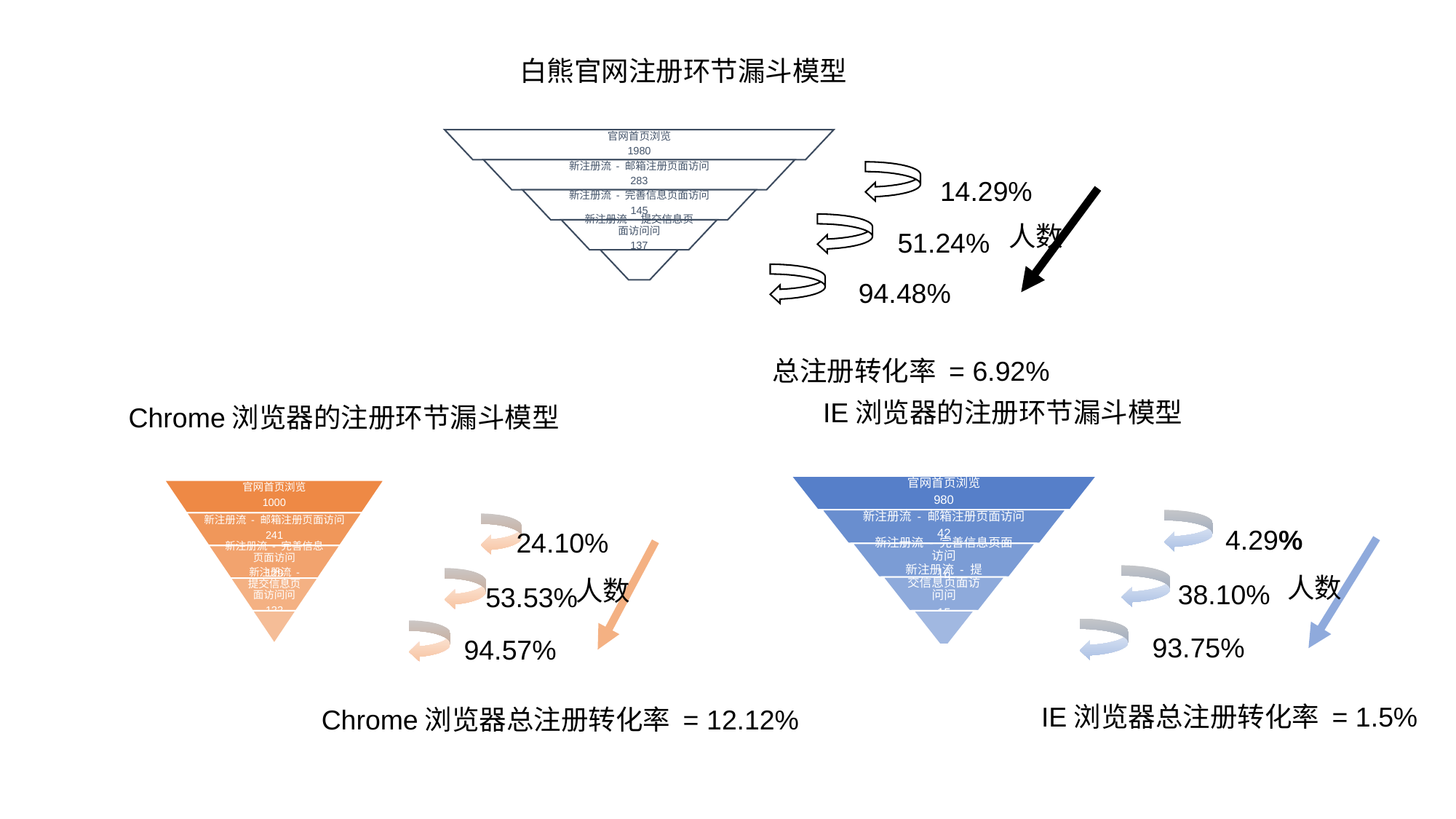

白熊官网注册环节漏斗模型
官网首页浏览
1980
新注册流 - 邮箱注册页面访问
283
新注册流 - 完善信息页面访问
145
新注册流 - 提交信息页面访问问
137

14.29%
人数

51.24%

94.48%
总注册转化率 = 6.92%
IE浏览器的注册环节漏斗模型
官网首页浏览
980
新注册流 - 邮箱注册页面访问
42
新注册流 - 完善信息页面访问
16
新注册流 - 提交信息页面访问问
15

4.29%
人数

38.10%

93.75%
IE浏览器总注册转化率 = 1.5%
Chrome浏览器的注册环节漏斗模型
官网首页浏览
1000
新注册流 - 邮箱注册页面访问
241
新注册流 - 完善信息页面访问
129
新注册流 - 提交信息页面访问问
122

24.10%
人数

53.53%

94.57%
Chrome浏览器总注册转化率 = 12.12%